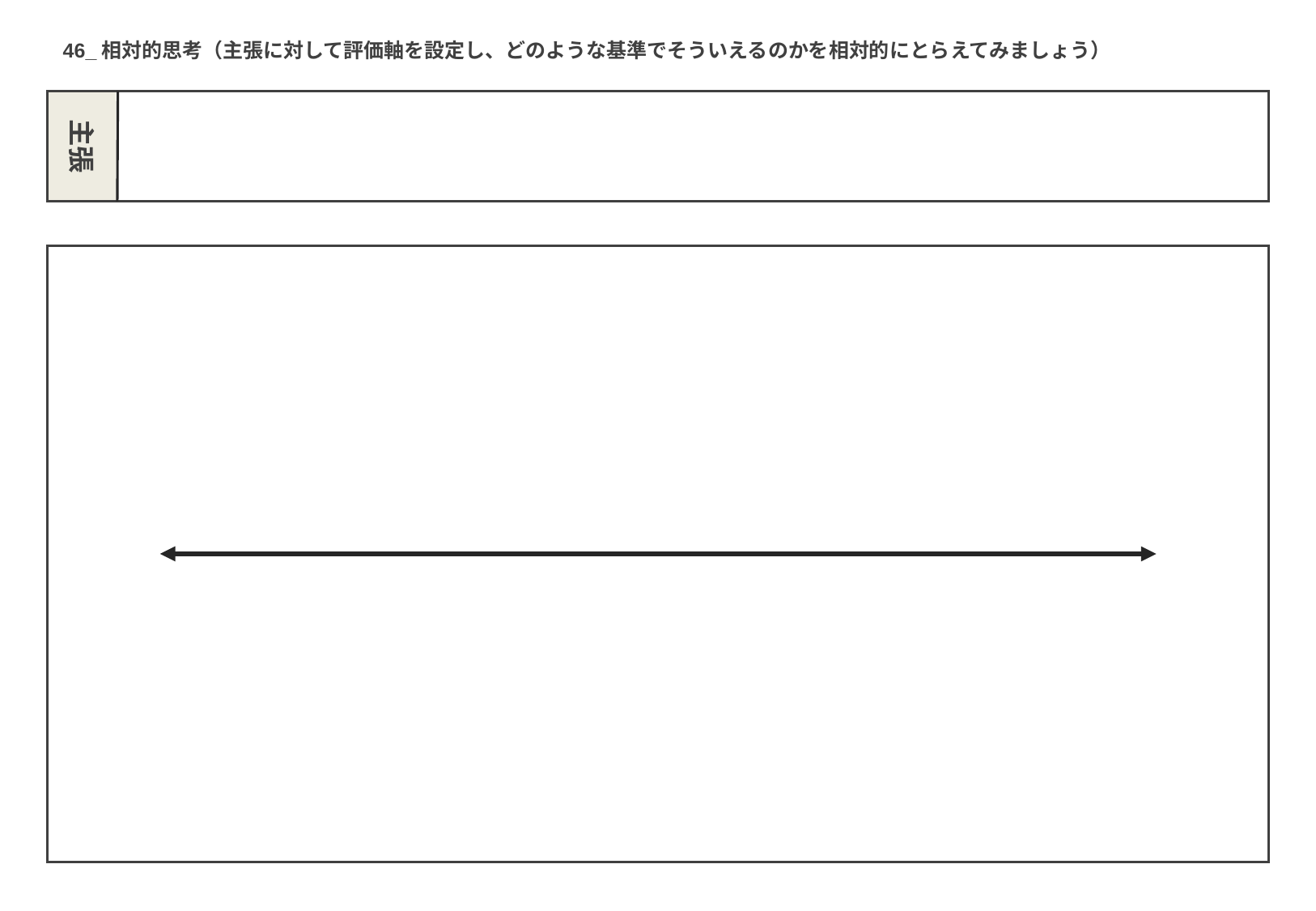

46_相対的思考（主張に対して評価軸を設定し、どのような基準でそういえるのかを相対的にとらえてみましょう）

主張